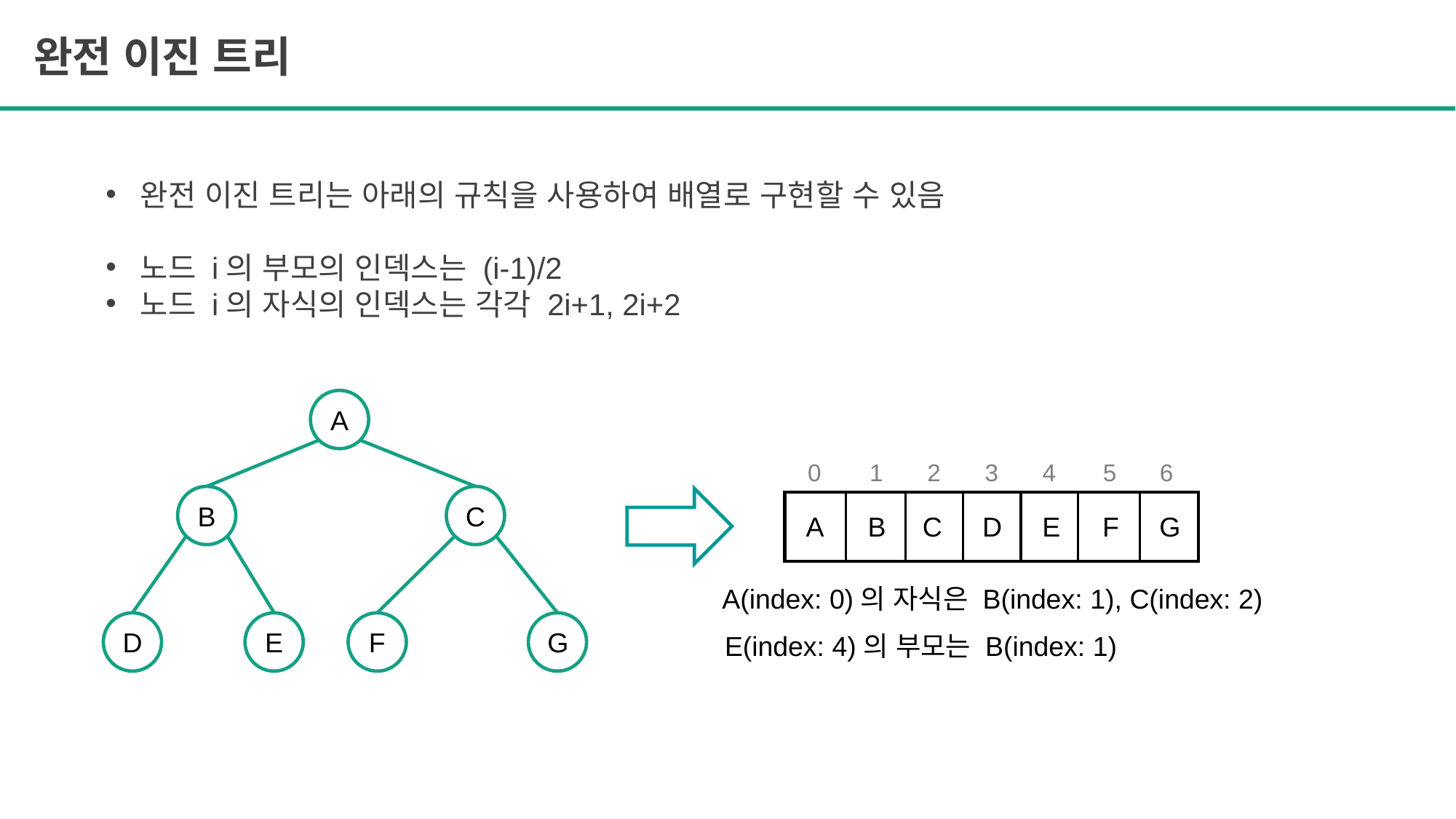

완전 이진 트리
완전 이진 트리는 아래의 규칙을 사용하여 배열로 구현할 수 있음

노드 i의 부모의 인덱스는 (i-1)/2
노드 i의 자식의 인덱스는 각각 2i+1, 2i+2
A
0
1
2
3
4
5
6
B
C

A
B
C
D
E
F
G
A(index: 0)의 자식은 B(index: 1), C(index: 2)
D
E
F
G
E(index: 4)의 부모는 B(index: 1)